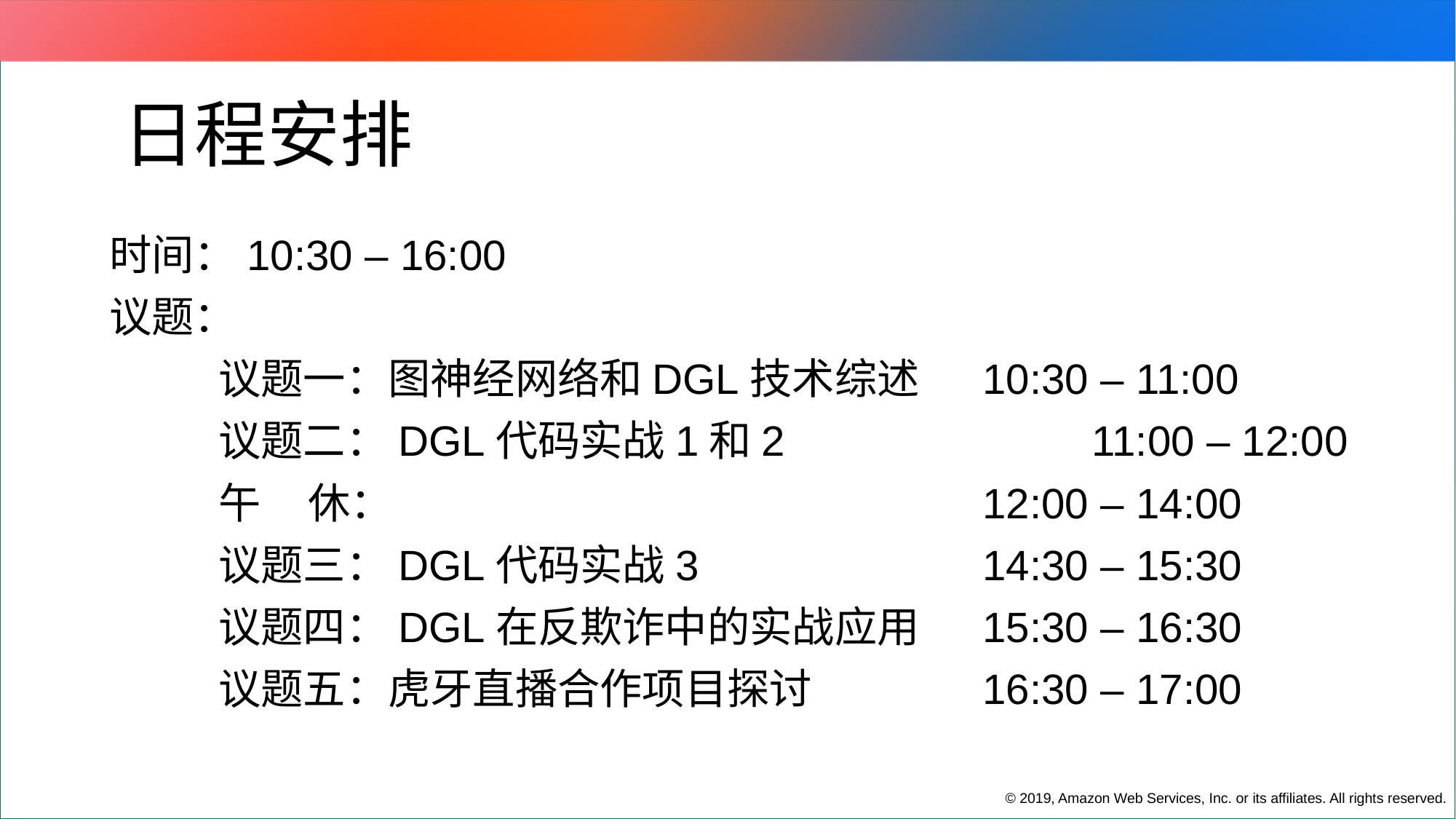

日程安排
时间：10:30 – 16:00
议题：
	议题一：图神经网络和DGL技术综述	10:30 – 11:00
	议题二：DGL代码实战1和2			11:00 – 12:00
	午    休：						12:00 – 14:00
	议题三：DGL代码实战3			14:30 – 15:30
	议题四：DGL在反欺诈中的实战应用	15:30 – 16:30
	议题五：虎牙直播合作项目探讨		16:30 – 17:00